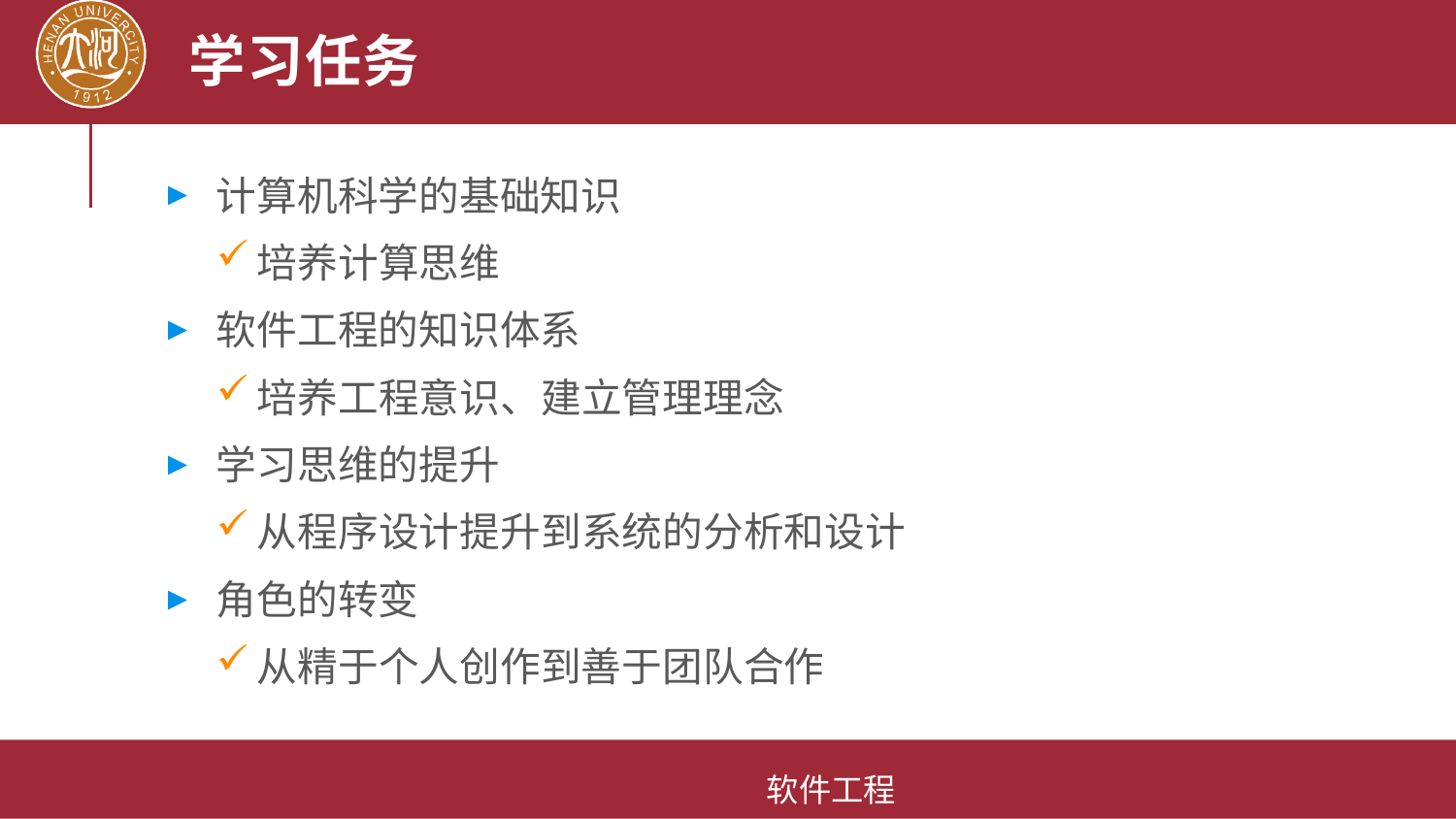

# 学习任务
计算机科学的基础知识
培养计算思维
软件工程的知识体系
培养工程意识、建立管理理念
学习思维的提升
从程序设计提升到系统的分析和设计
角色的转变
从精于个人创作到善于团队合作

软件工程
22